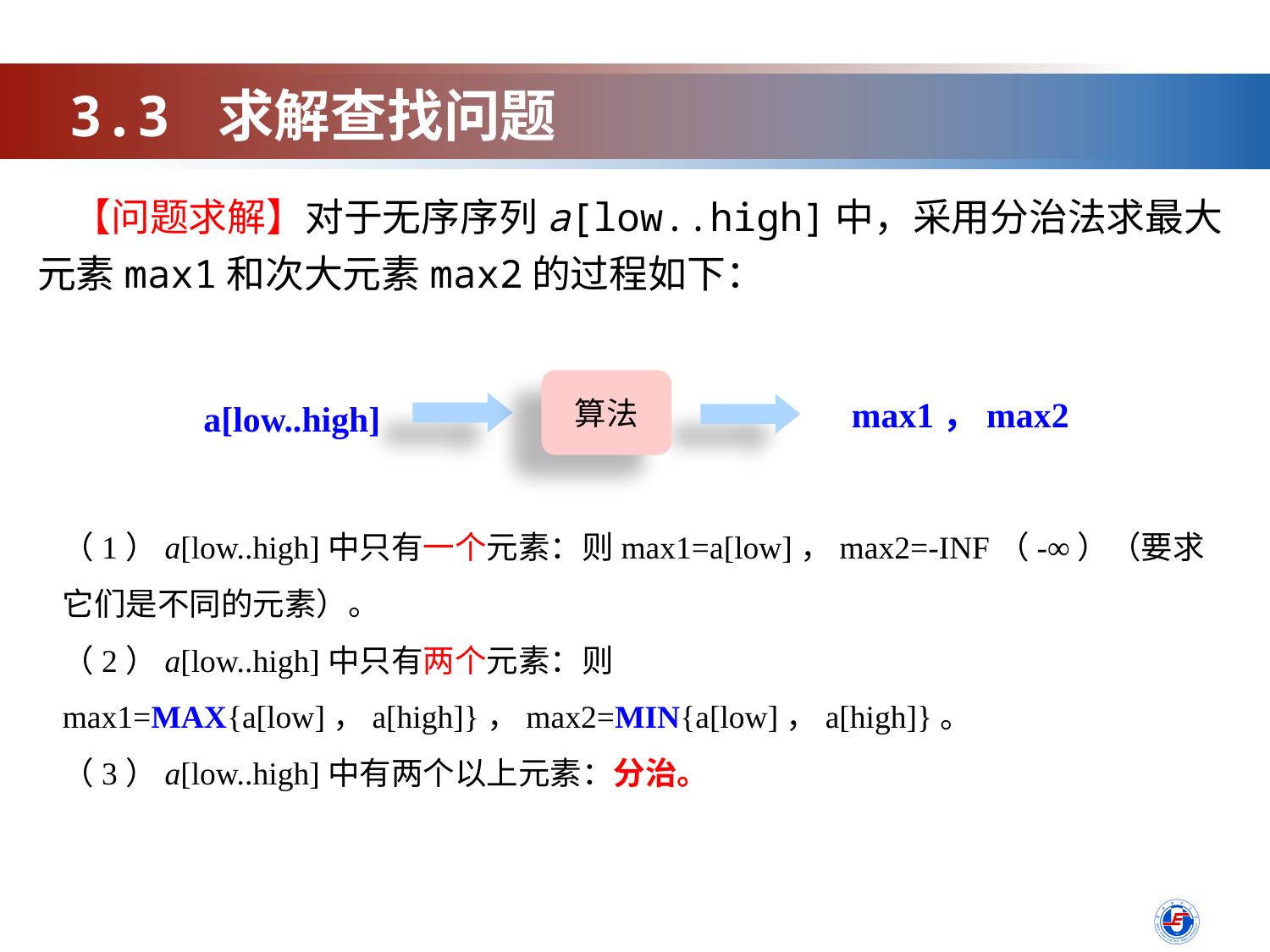

3.3 求解查找问题
   【问题求解】对于无序序列a[low..high]中，采用分治法求最大元素max1和次大元素max2的过程如下：

算法
max1，max2
a[low..high]

（1）a[low..high]中只有一个元素：则max1=a[low]，max2=-INF（-∞）（要求它们是不同的元素）。
（2）a[low..high]中只有两个元素：则max1=MAX{a[low]，a[high]}，max2=MIN{a[low]，a[high]}。
（3）a[low..high]中有两个以上元素：分治。